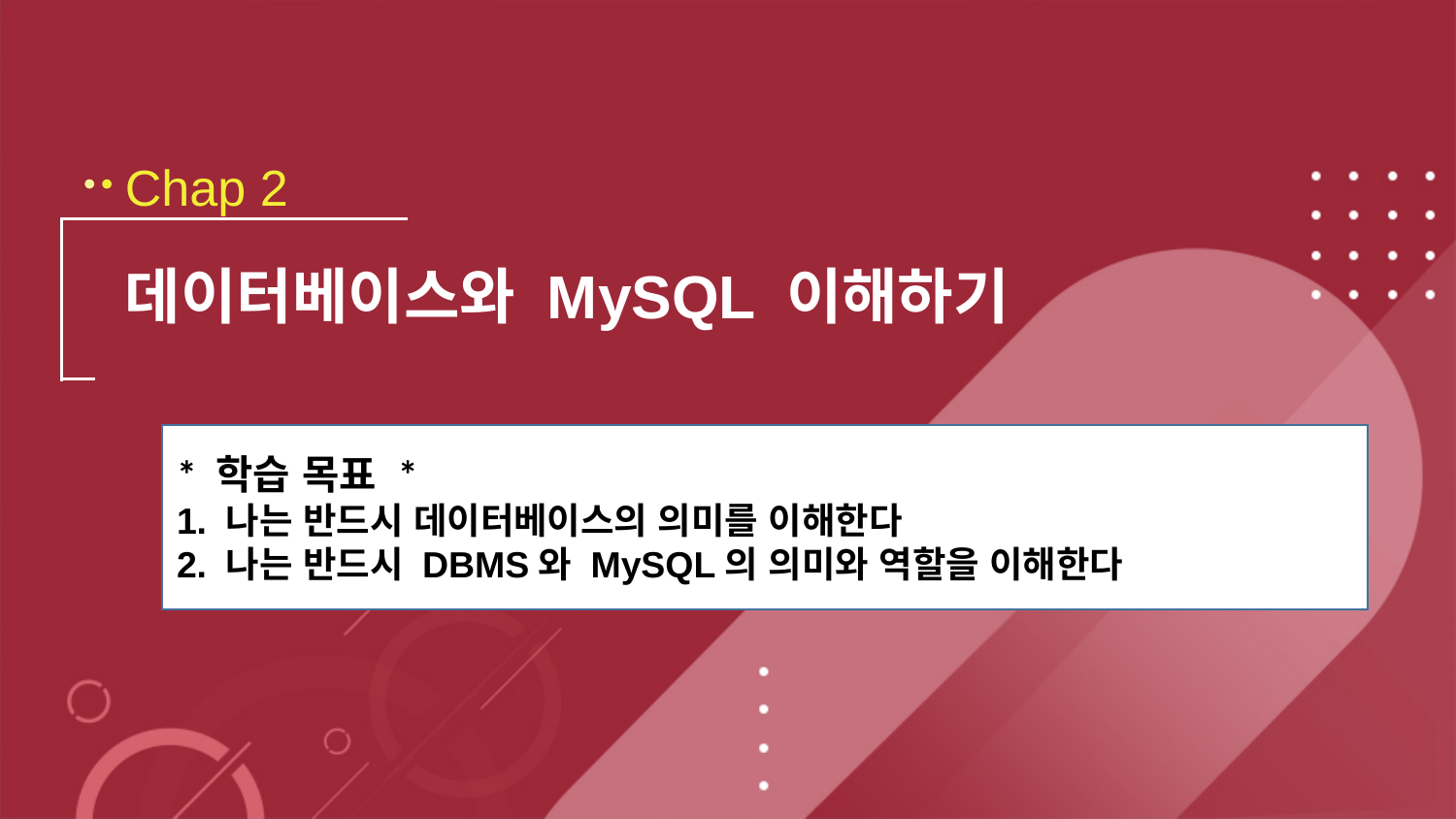

Chap 2
데이터베이스와 MySQL 이해하기
* 학습 목표 *
1. 나는 반드시 데이터베이스의 의미를 이해한다
2. 나는 반드시 DBMS와 MySQL의 의미와 역할을 이해한다